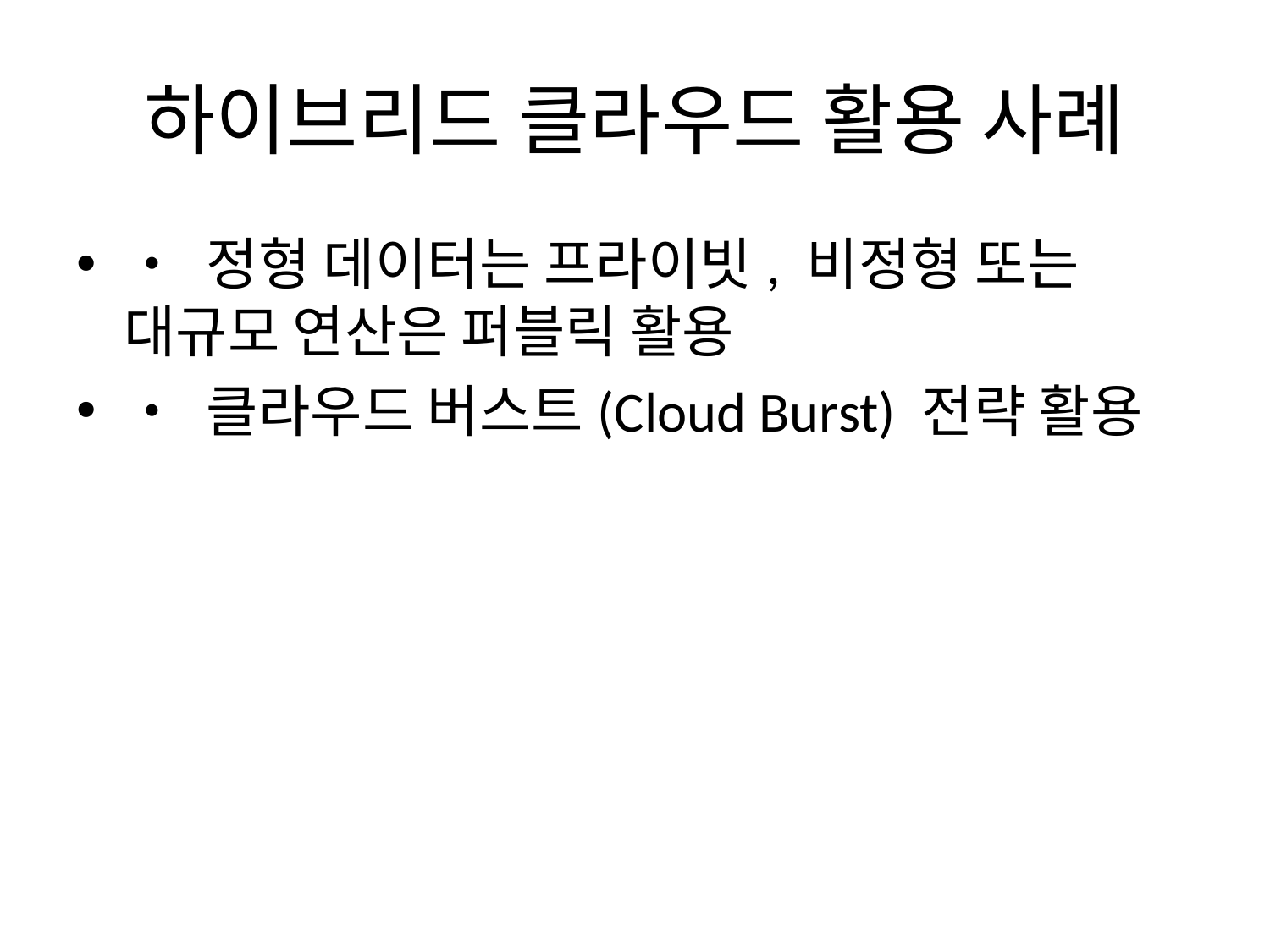

# 하이브리드 클라우드 활용 사례
• 정형 데이터는 프라이빗, 비정형 또는 대규모 연산은 퍼블릭 활용
• 클라우드 버스트(Cloud Burst) 전략 활용